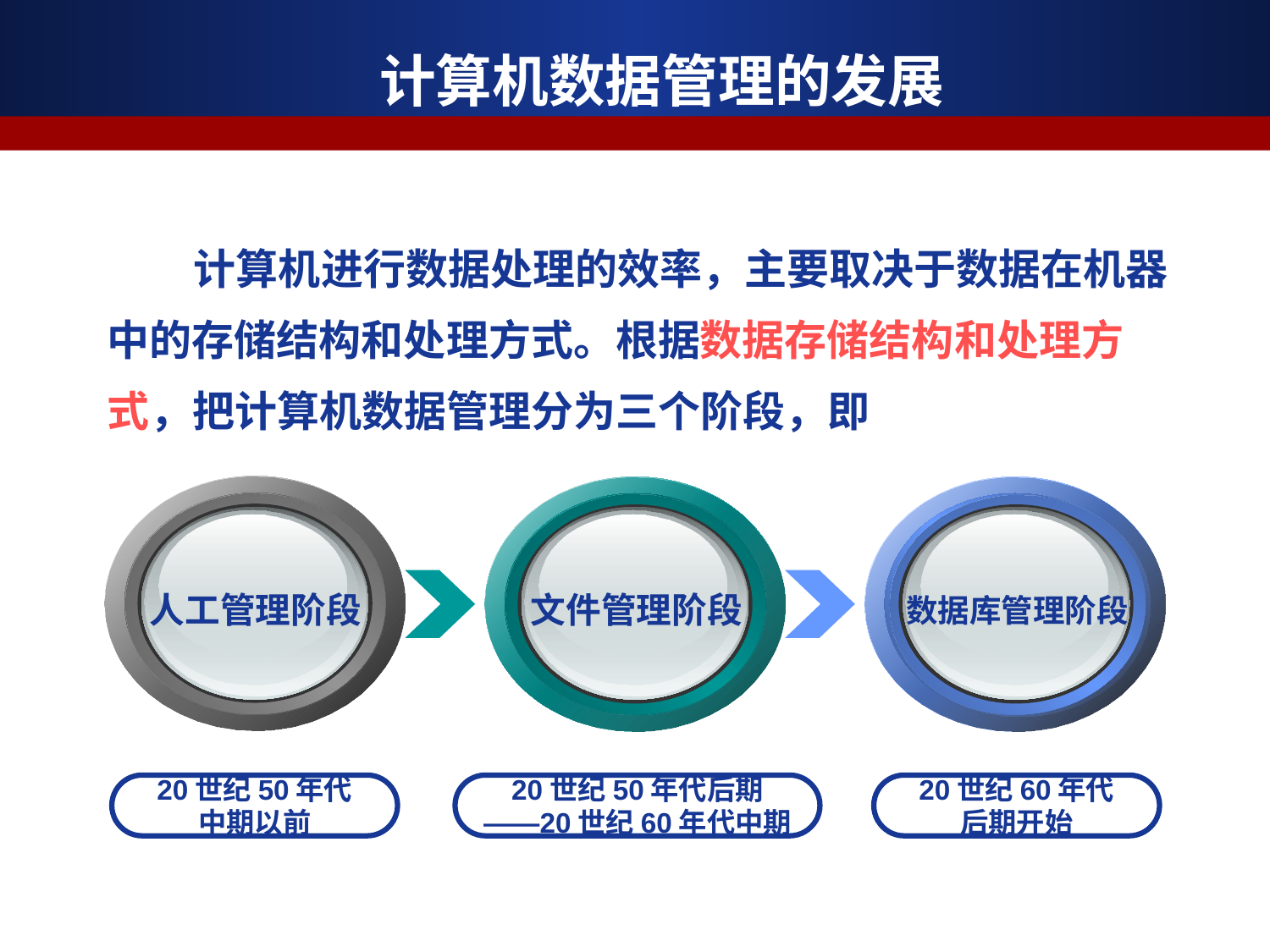

计算机数据管理的发展
        计算机进行数据处理的效率，主要取决于数据在机器中的存储结构和处理方式。根据数据存储结构和处理方式，把计算机数据管理分为三个阶段，即

人工管理阶段
文件管理阶段
数据库管理阶段
20世纪50年代
中期以前
20世纪50年代后期
——20世纪60年代中期
20世纪60年代
后期开始